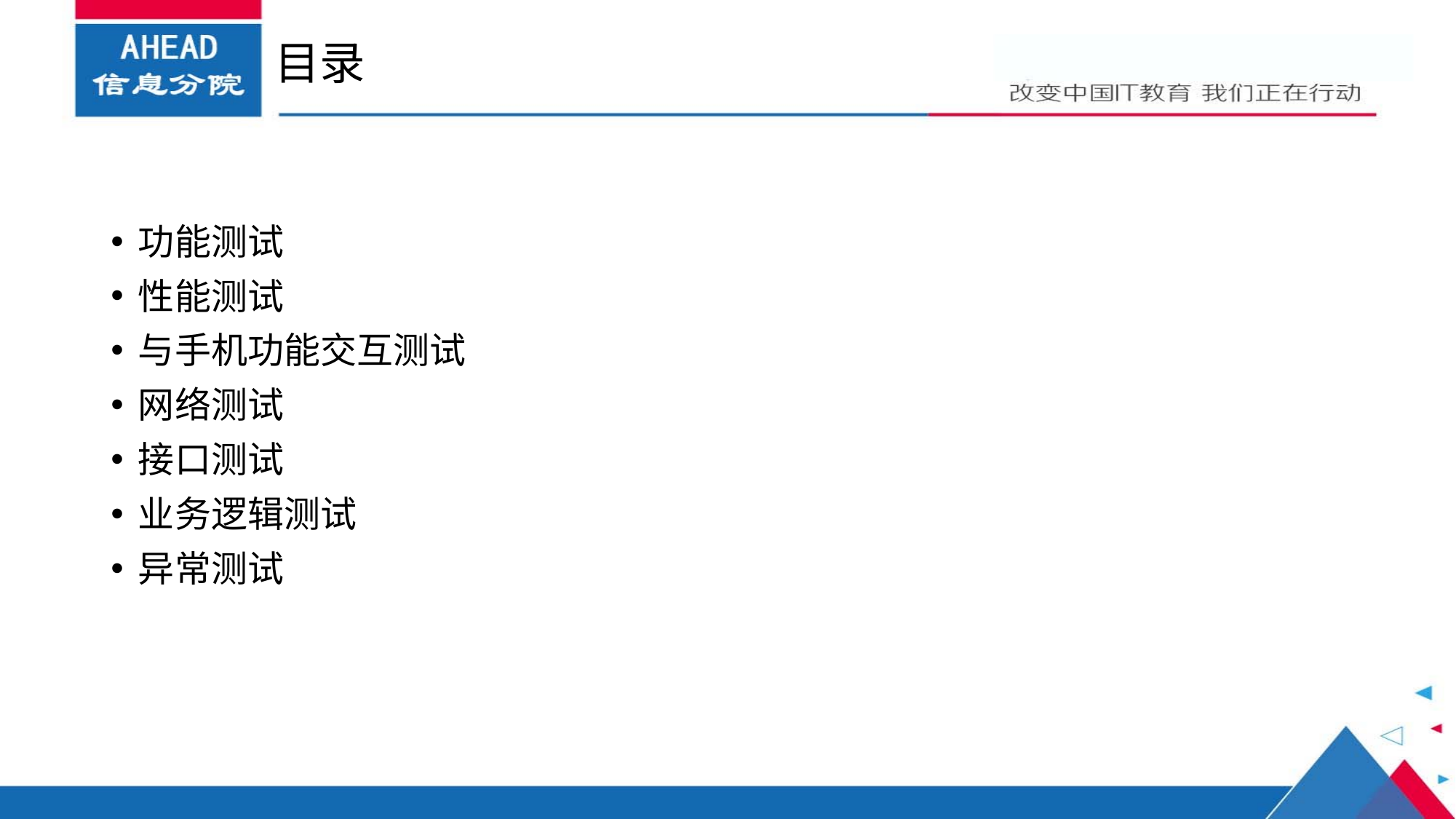

# 目录
功能测试
性能测试
与手机功能交互测试
网络测试
接口测试
业务逻辑测试
异常测试